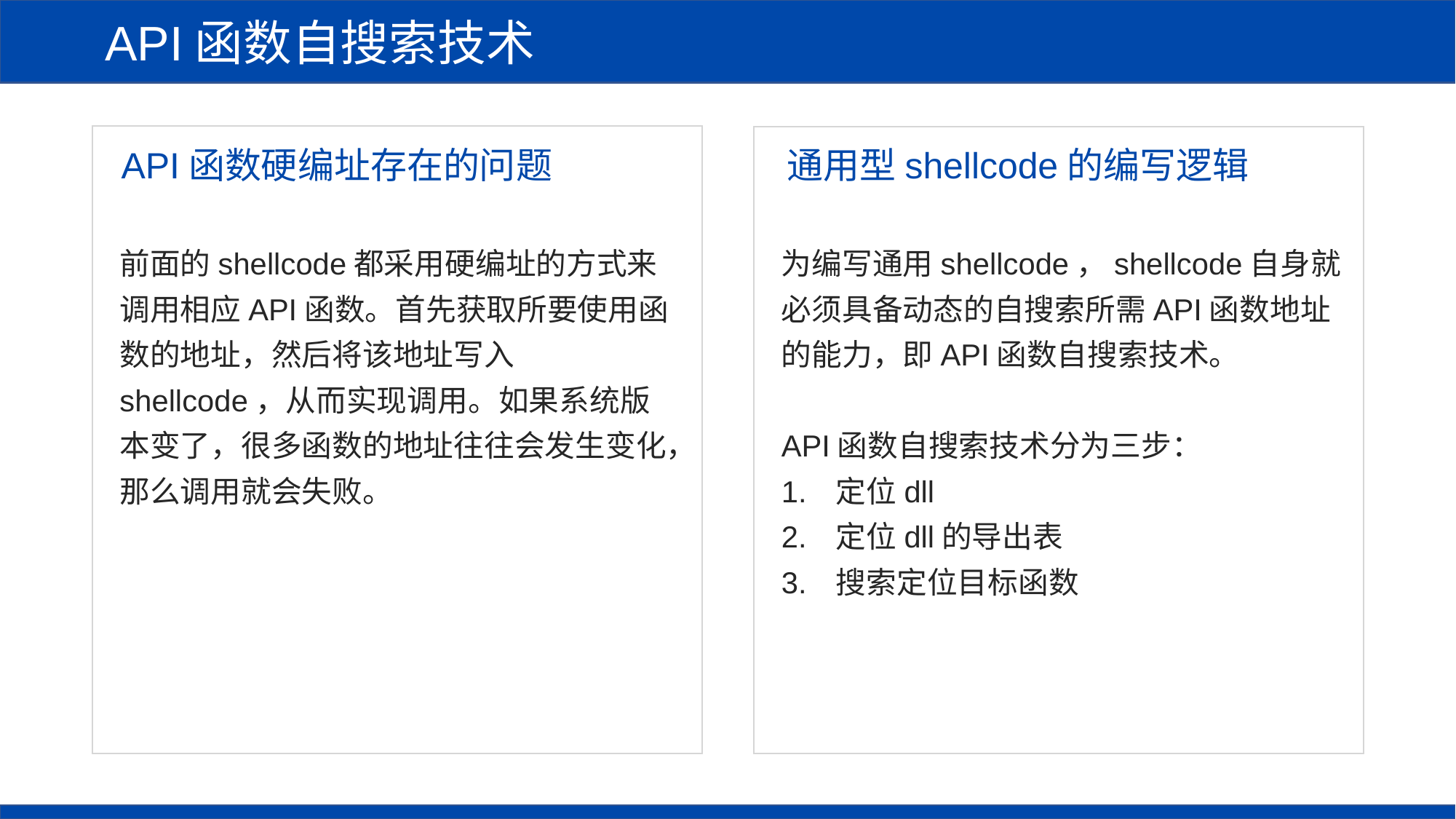

API函数自搜索技术

API函数硬编址存在的问题
通用型shellcode的编写逻辑
前面的shellcode都采用硬编址的方式来调用相应API函数。首先获取所要使用函数的地址，然后将该地址写入shellcode，从而实现调用。如果系统版本变了，很多函数的地址往往会发生变化，那么调用就会失败。

为编写通用shellcode，shellcode自身就必须具备动态的自搜索所需API函数地址的能力，即API函数自搜索技术。

API函数自搜索技术分为三步：
定位dll
定位dll的导出表
搜索定位目标函数